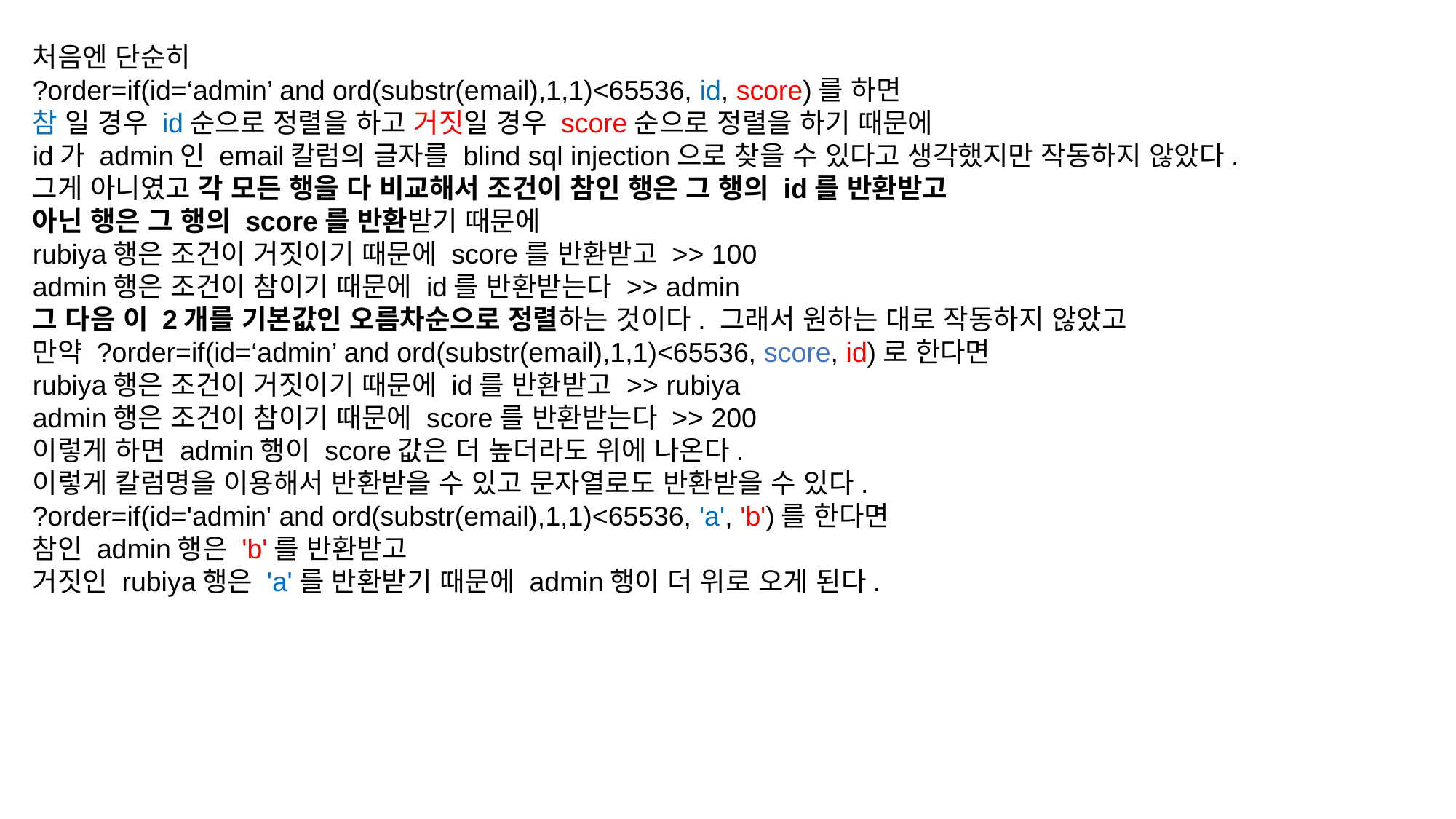

처음엔 단순히
?order=if(id=‘admin’ and ord(substr(email),1,1)<65536, id, score)를 하면
참 일 경우 id순으로 정렬을 하고 거짓일 경우 score순으로 정렬을 하기 때문에
id가 admin인 email칼럼의 글자를 blind sql injection으로 찾을 수 있다고 생각했지만 작동하지 않았다.
그게 아니였고 각 모든 행을 다 비교해서 조건이 참인 행은 그 행의 id를 반환받고
아닌 행은 그 행의 score를 반환받기 때문에
rubiya행은 조건이 거짓이기 때문에 score를 반환받고 >> 100
admin행은 조건이 참이기 때문에 id를 반환받는다 >> admin
그 다음 이 2개를 기본값인 오름차순으로 정렬하는 것이다. 그래서 원하는 대로 작동하지 않았고
만약 ?order=if(id=‘admin’ and ord(substr(email),1,1)<65536, score, id)로 한다면
rubiya행은 조건이 거짓이기 때문에 id를 반환받고 >> rubiya
admin행은 조건이 참이기 때문에 score를 반환받는다 >> 200
이렇게 하면 admin행이 score값은 더 높더라도 위에 나온다.
이렇게 칼럼명을 이용해서 반환받을 수 있고 문자열로도 반환받을 수 있다.
?order=if(id='admin' and ord(substr(email),1,1)<65536, 'a', 'b')를 한다면
참인 admin행은 'b'를 반환받고
거짓인 rubiya행은 'a'를 반환받기 때문에 admin행이 더 위로 오게 된다.